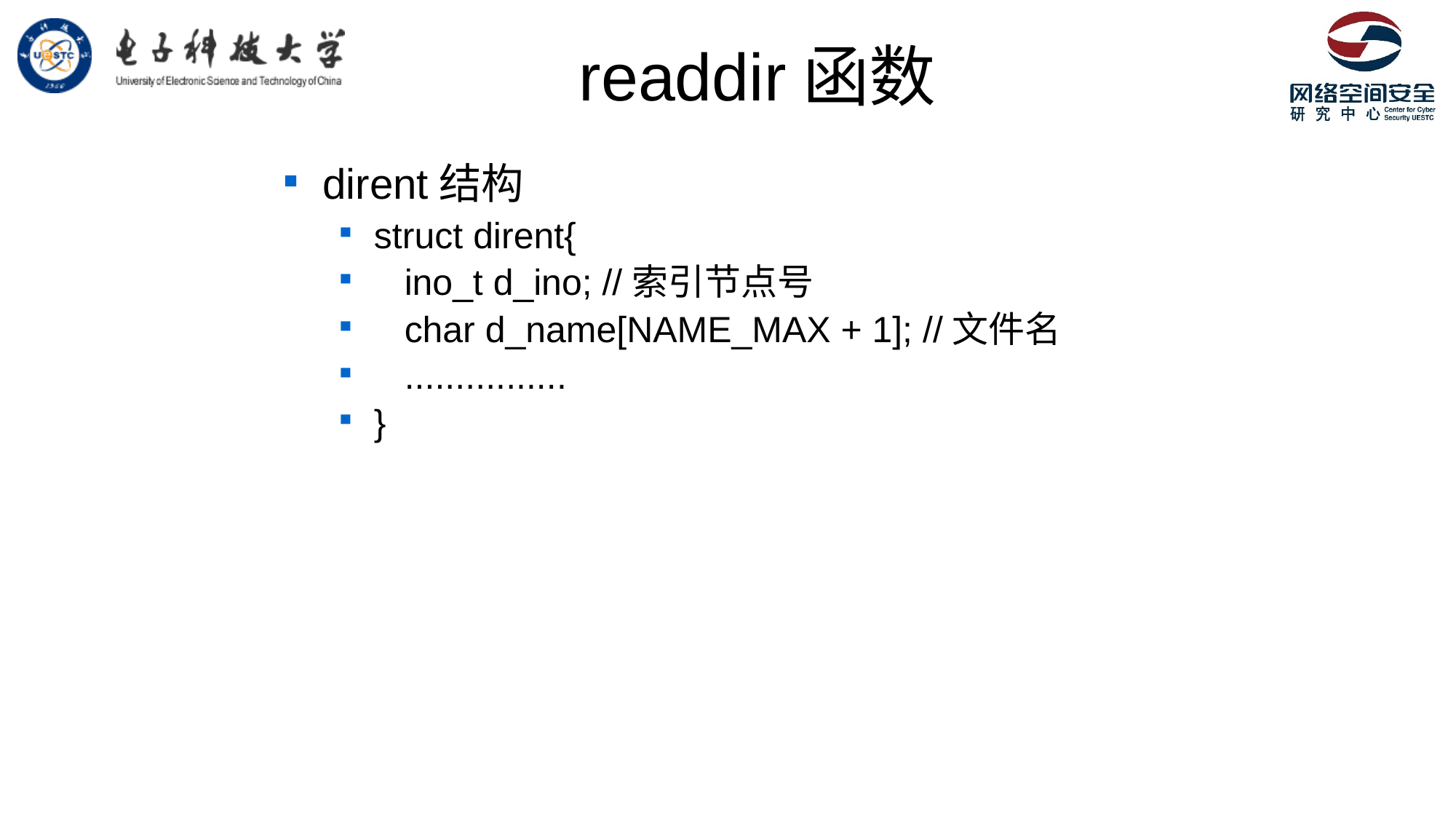

# readdir函数
dirent结构
struct dirent{
   ino_t d_ino; //索引节点号
   char d_name[NAME_MAX + 1]; //文件名
   ................
}